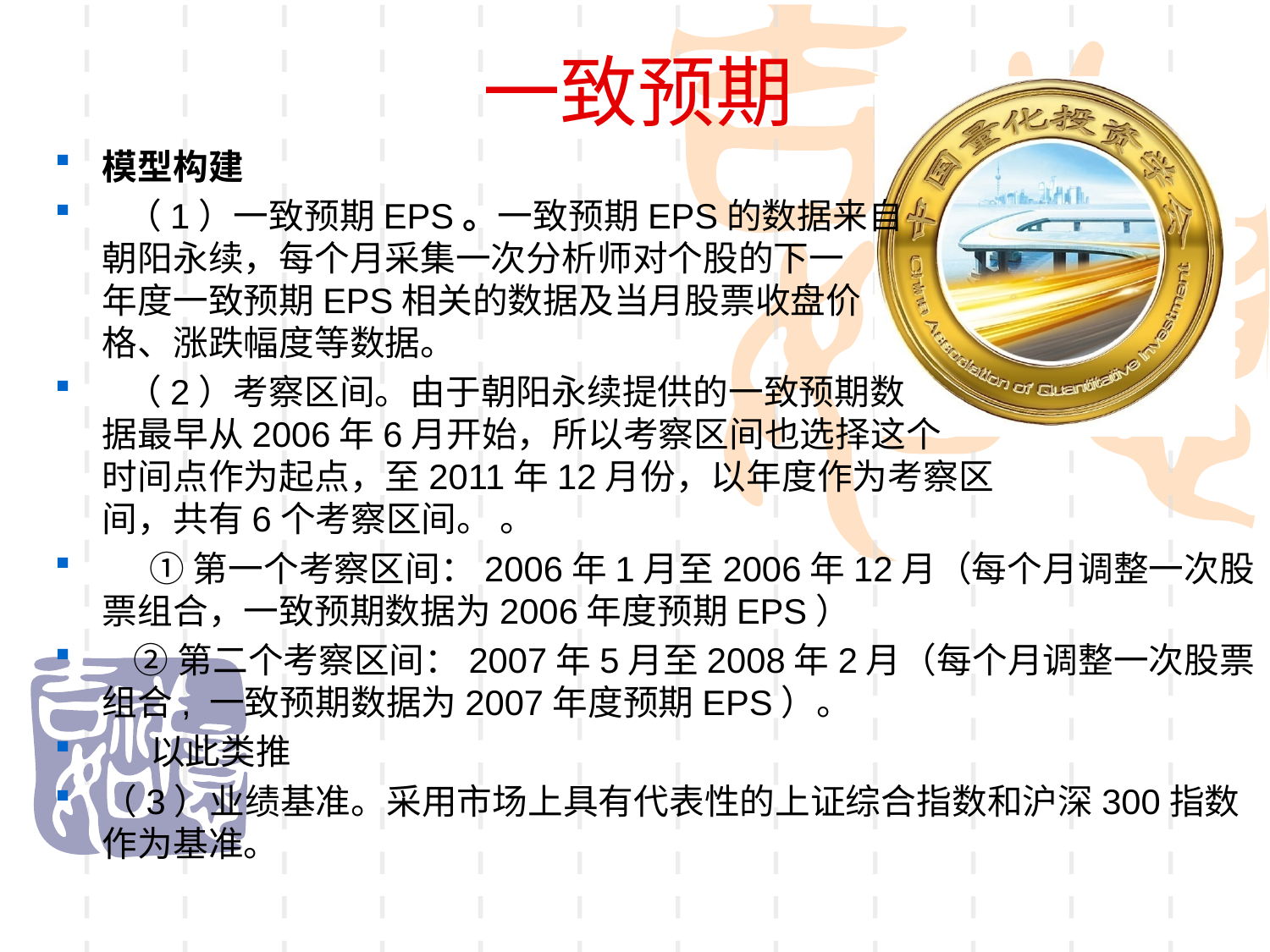

一致预期
模型构建
  （1）一致预期EPS。一致预期EPS的数据来自
朝阳永续，每个月采集一次分析师对个股的下一
年度一致预期EPS相关的数据及当月股票收盘价
格、涨跌幅度等数据。
  （2）考察区间。由于朝阳永续提供的一致预期数
据最早从2006年6月开始，所以考察区间也选择这个
时间点作为起点，至2011年12月份，以年度作为考察区
间，共有6个考察区间。 。
      ①第一个考察区间：2006年1月至2006年12月（每个月调整一次股票组合，一致预期数据为2006年度预期EPS）
    ②第二个考察区间：2007年5月至2008年2月（每个月调整一次股票组合, 一致预期数据为2007年度预期EPS）。
     以此类推
（3）业绩基准。采用市场上具有代表性的上证综合指数和沪深300指数作为基准。